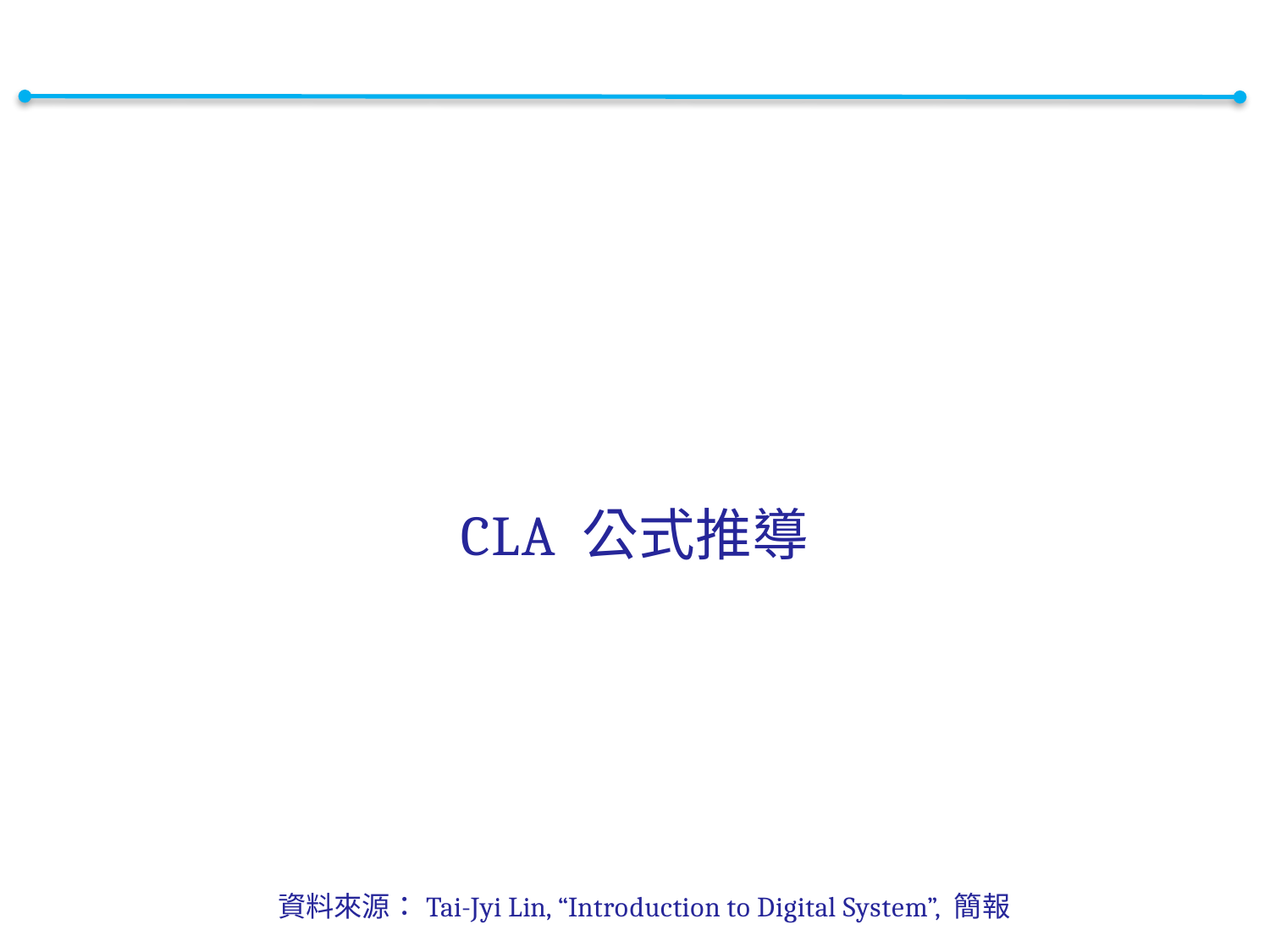

CLA 公式推導
資料來源：Tai-Jyi Lin, “Introduction to Digital System”, 簡報